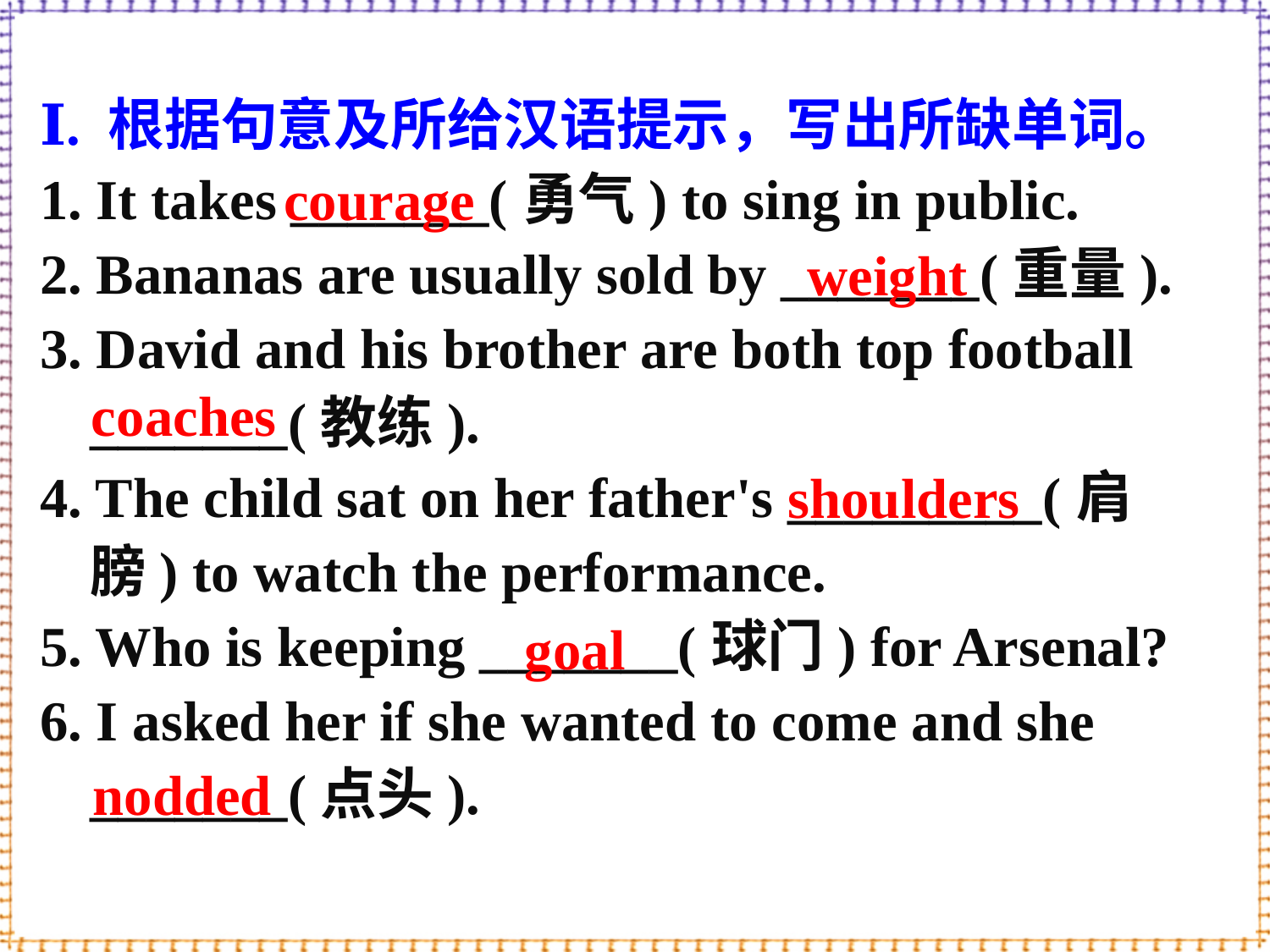

Ⅰ. 根据句意及所给汉语提示，写出所缺单词。
1. It takes _______(勇气) to sing in public.
2. Bananas are usually sold by _______(重量).
3. David and his brother are both top football _______(教练).
4. The child sat on her father's _________(肩膀) to watch the performance.
5. Who is keeping _______(球门) for Arsenal?
6. I asked her if she wanted to come and she _______(点头).
courage
weight
coaches
shoulders
goal
nodded